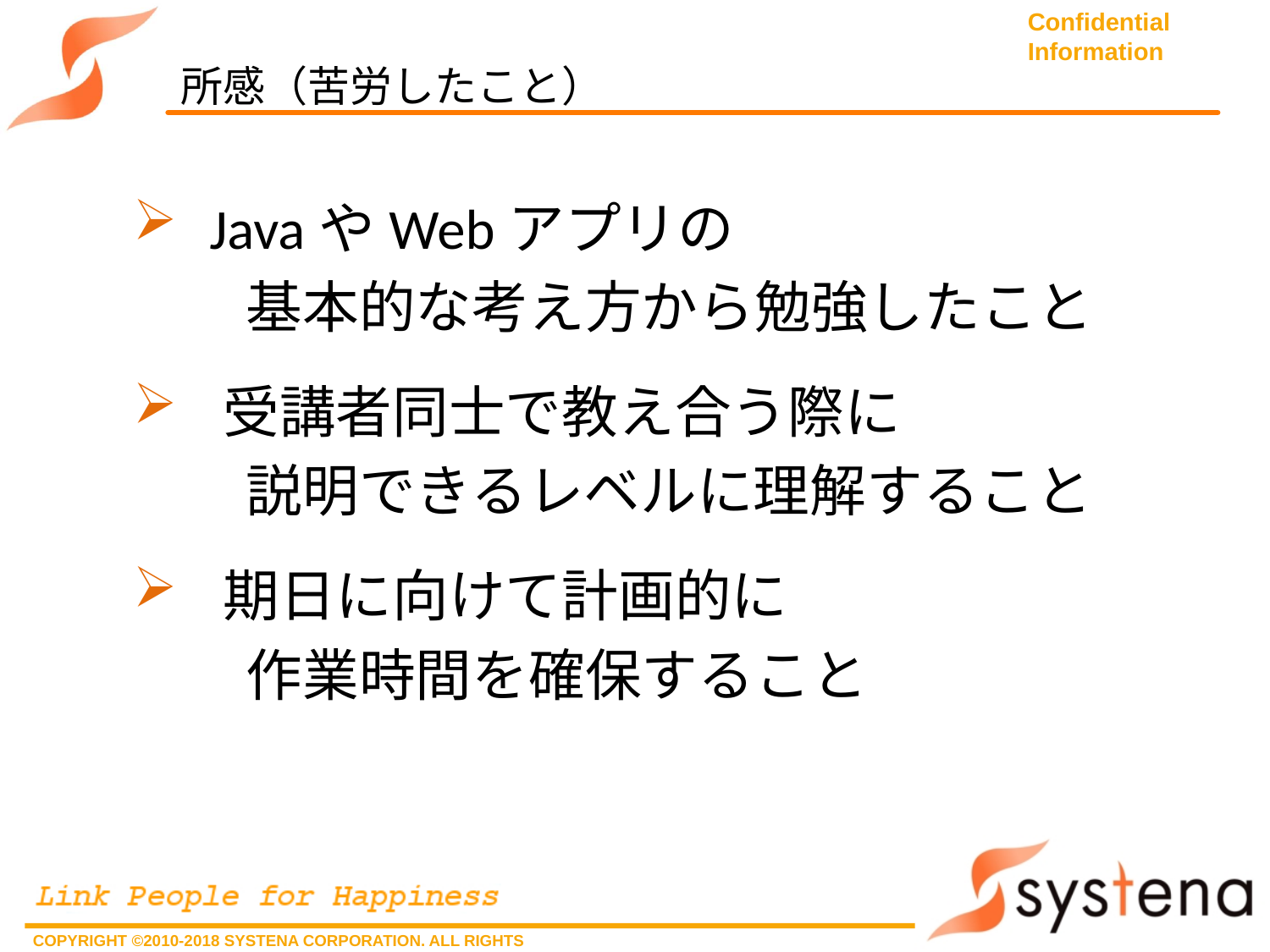

# 所感（苦労したこと）
 JavaやWebアプリの
　　基本的な考え方から勉強したこと

 受講者同士で教え合う際に
　　説明できるレベルに理解すること

 期日に向けて計画的に
　　作業時間を確保すること